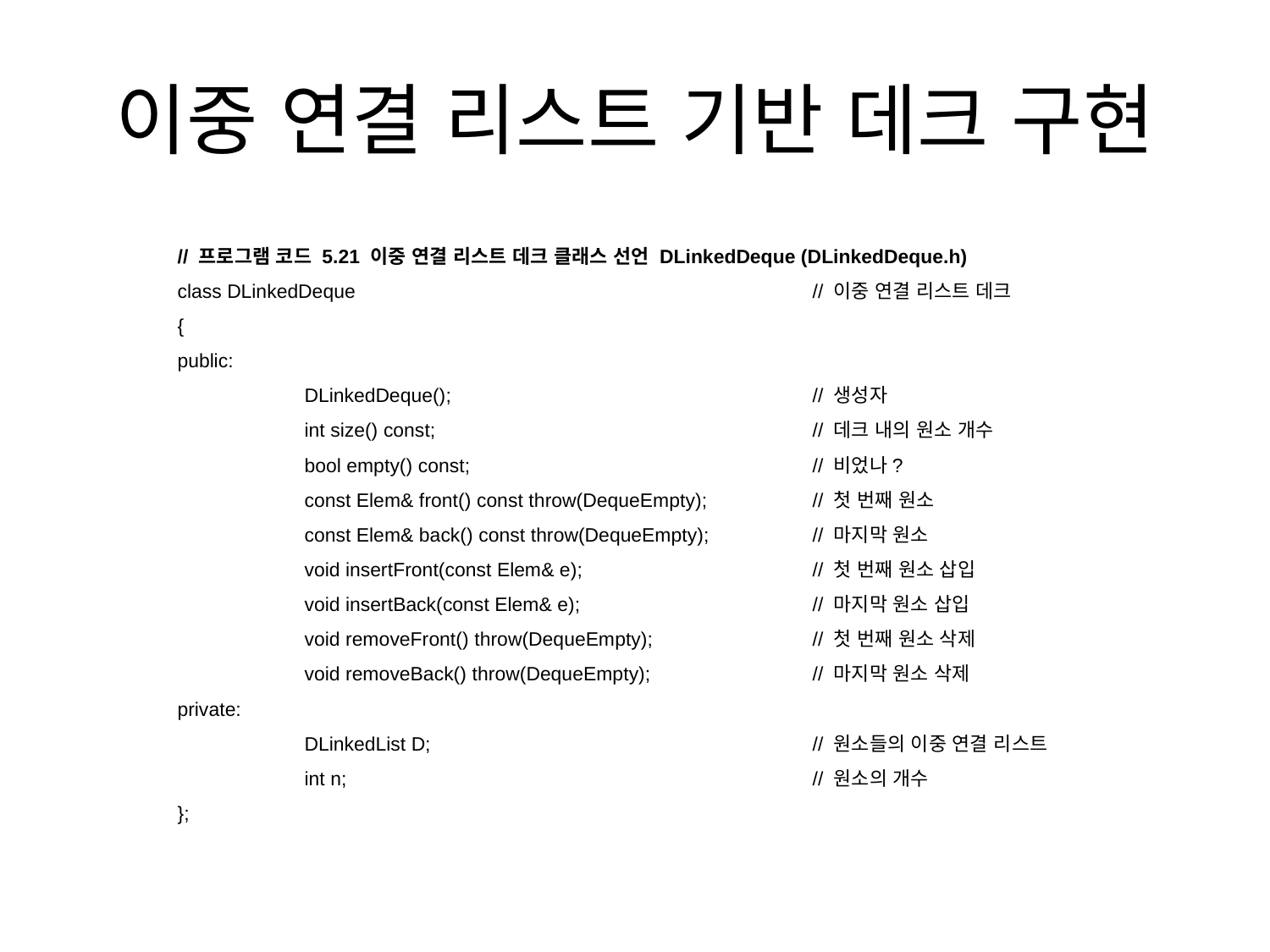

# 이중 연결 리스트 기반 데크 구현
// 프로그램 코드 5.21 이중 연결 리스트 데크 클래스 선언 DLinkedDeque (DLinkedDeque.h)
class DLinkedDeque				// 이중 연결 리스트 데크
{
public:
	DLinkedDeque();			// 생성자
	int size() const;			// 데크 내의 원소 개수
	bool empty() const;			// 비었나?
	const Elem& front() const throw(DequeEmpty);	// 첫 번째 원소
	const Elem& back() const throw(DequeEmpty);	// 마지막 원소
	void insertFront(const Elem& e);		// 첫 번째 원소 삽입
	void insertBack(const Elem& e);		// 마지막 원소 삽입
	void removeFront() throw(DequeEmpty);		// 첫 번째 원소 삭제
	void removeBack() throw(DequeEmpty);		// 마지막 원소 삭제
private:
	DLinkedList D;				// 원소들의 이중 연결 리스트
	int n;				// 원소의 개수
};